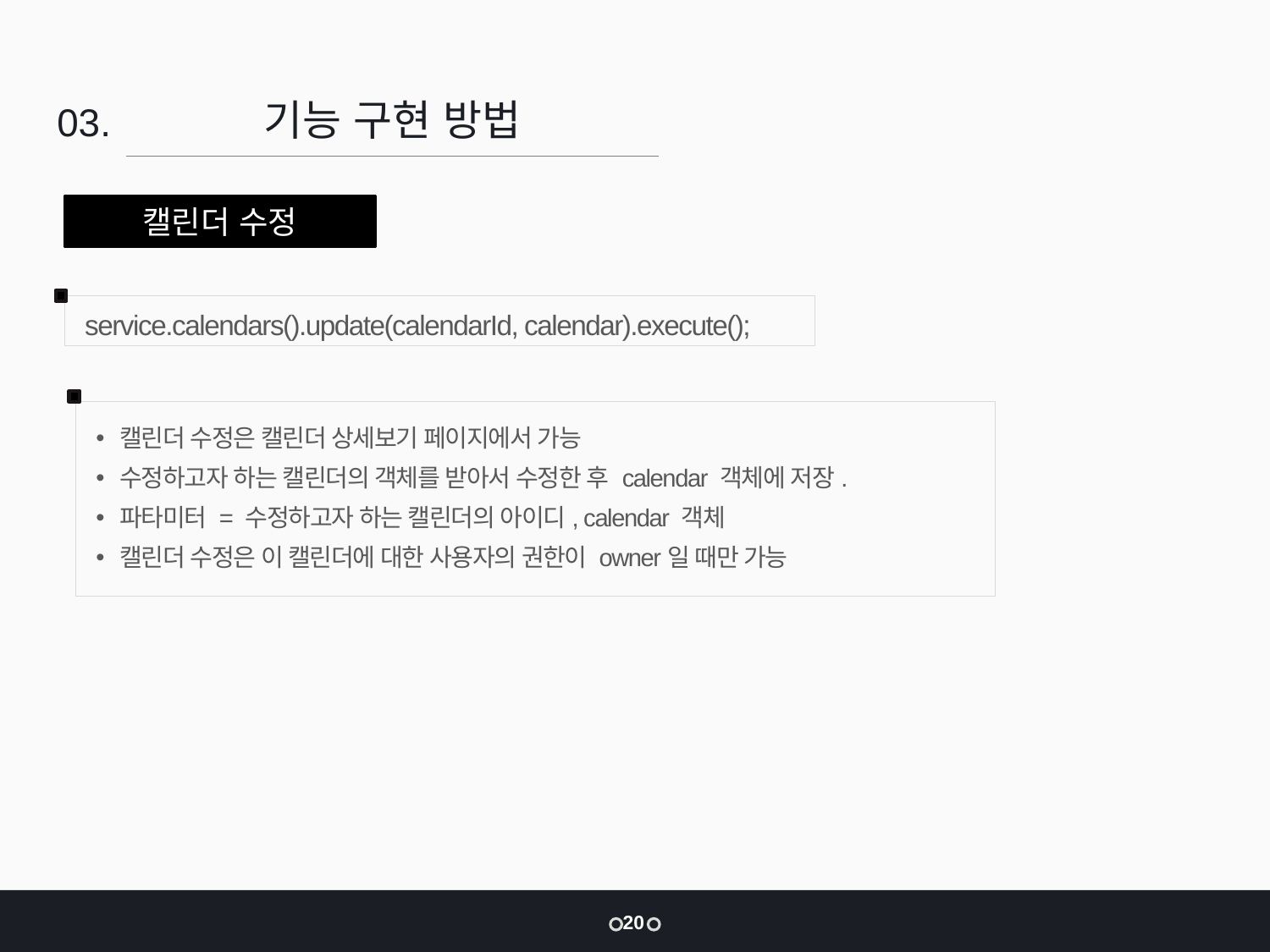

기능 구현 방법
03.
캘린더 수정

service.calendars().update(calendarId, calendar).execute();

캘린더 수정은 캘린더 상세보기 페이지에서 가능
수정하고자 하는 캘린더의 객체를 받아서 수정한 후 calendar 객체에 저장.
파타미터 = 수정하고자 하는 캘린더의 아이디, calendar 객체
캘린더 수정은 이 캘린더에 대한 사용자의 권한이 owner일 때만 가능
20